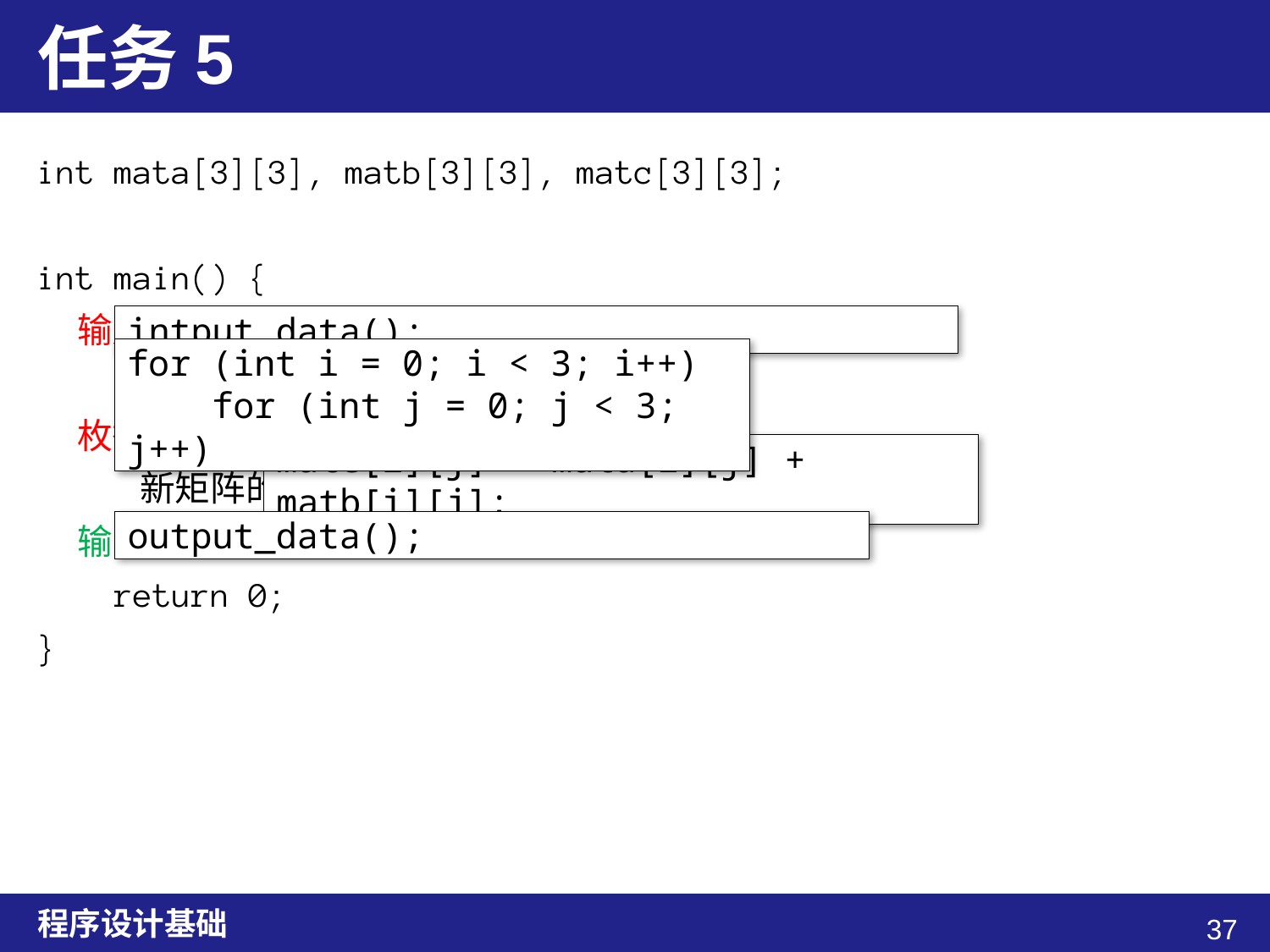

# 任务5
int mata[3][3], matb[3][3], matc[3][3];

int main() {
    输入2个3×3矩阵

    枚举矩阵中的每个元素
            新矩阵的元素为前两个矩阵对应元素之和
    输出新矩阵
    return 0;
}
intput_data();
for (int i = 0; i < 3; i++)
    for (int j = 0; j < 3; j++)
matc[i][j] = mata[i][j] + matb[i][j];
output_data();